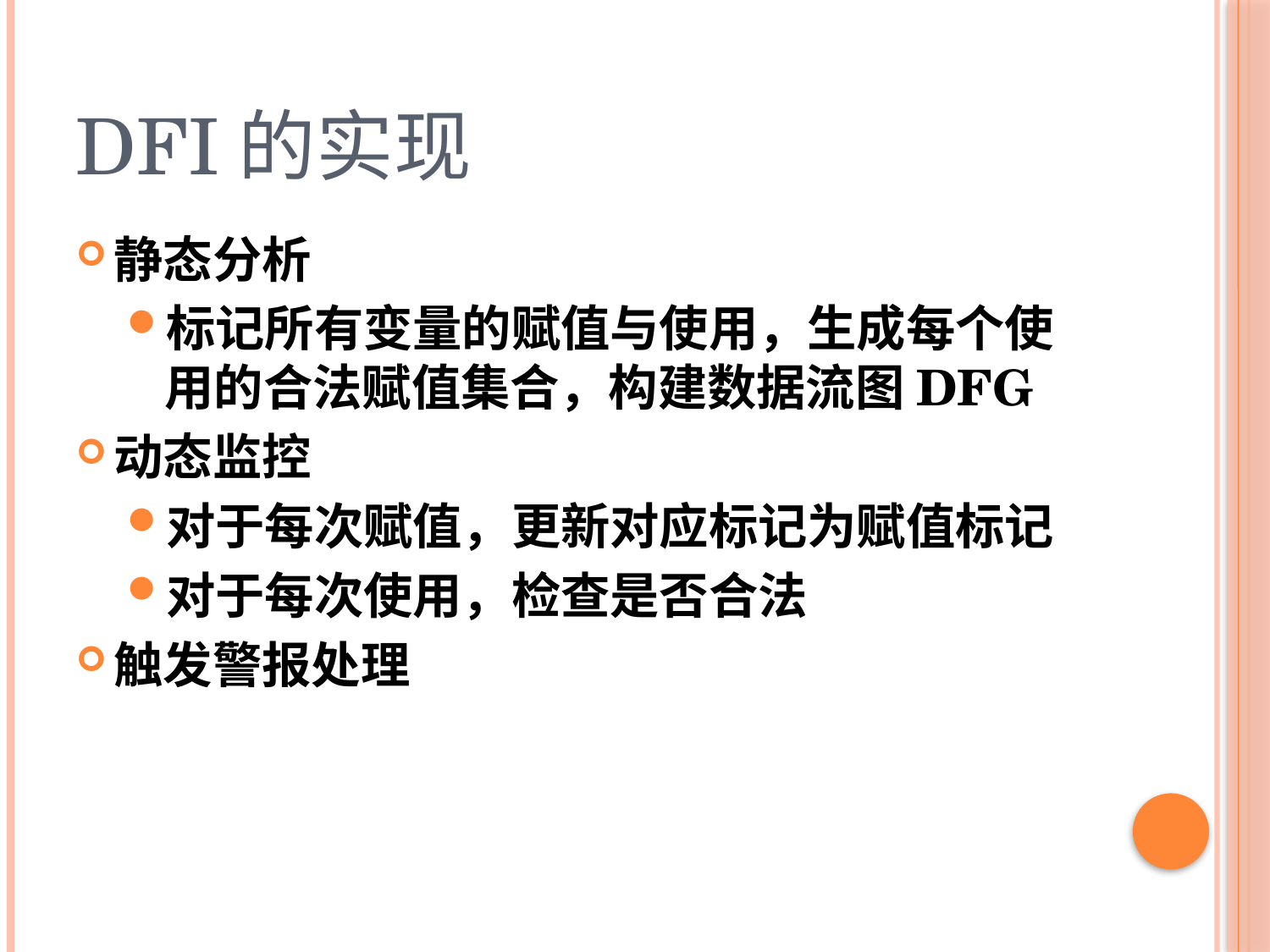

# DFI的实现
静态分析
标记所有变量的赋值与使用，生成每个使用的合法赋值集合，构建数据流图DFG
动态监控
对于每次赋值，更新对应标记为赋值标记
对于每次使用，检查是否合法
触发警报处理